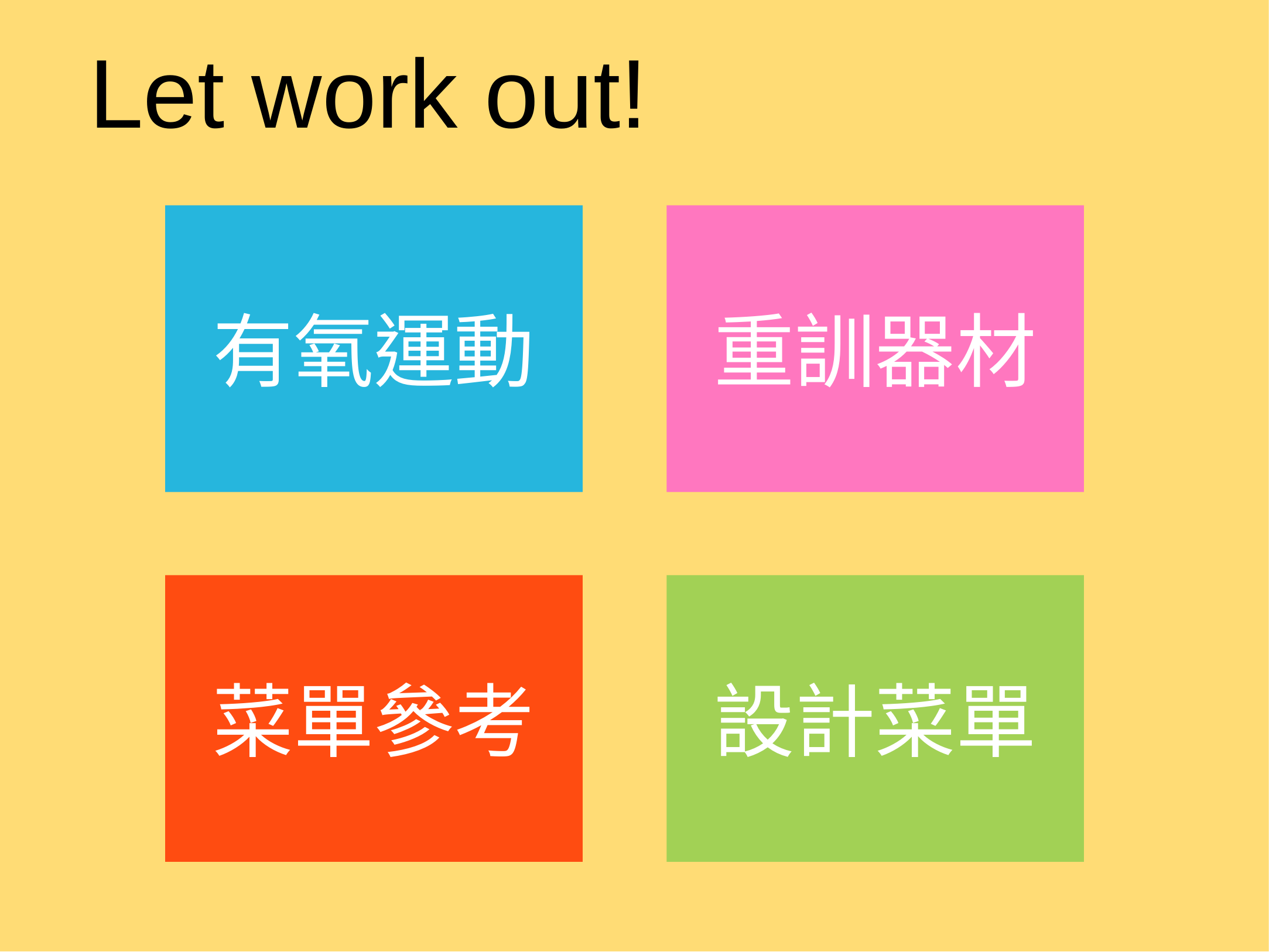

Let work out!
有氧運動
重訓器材
菜單參考
設計菜單